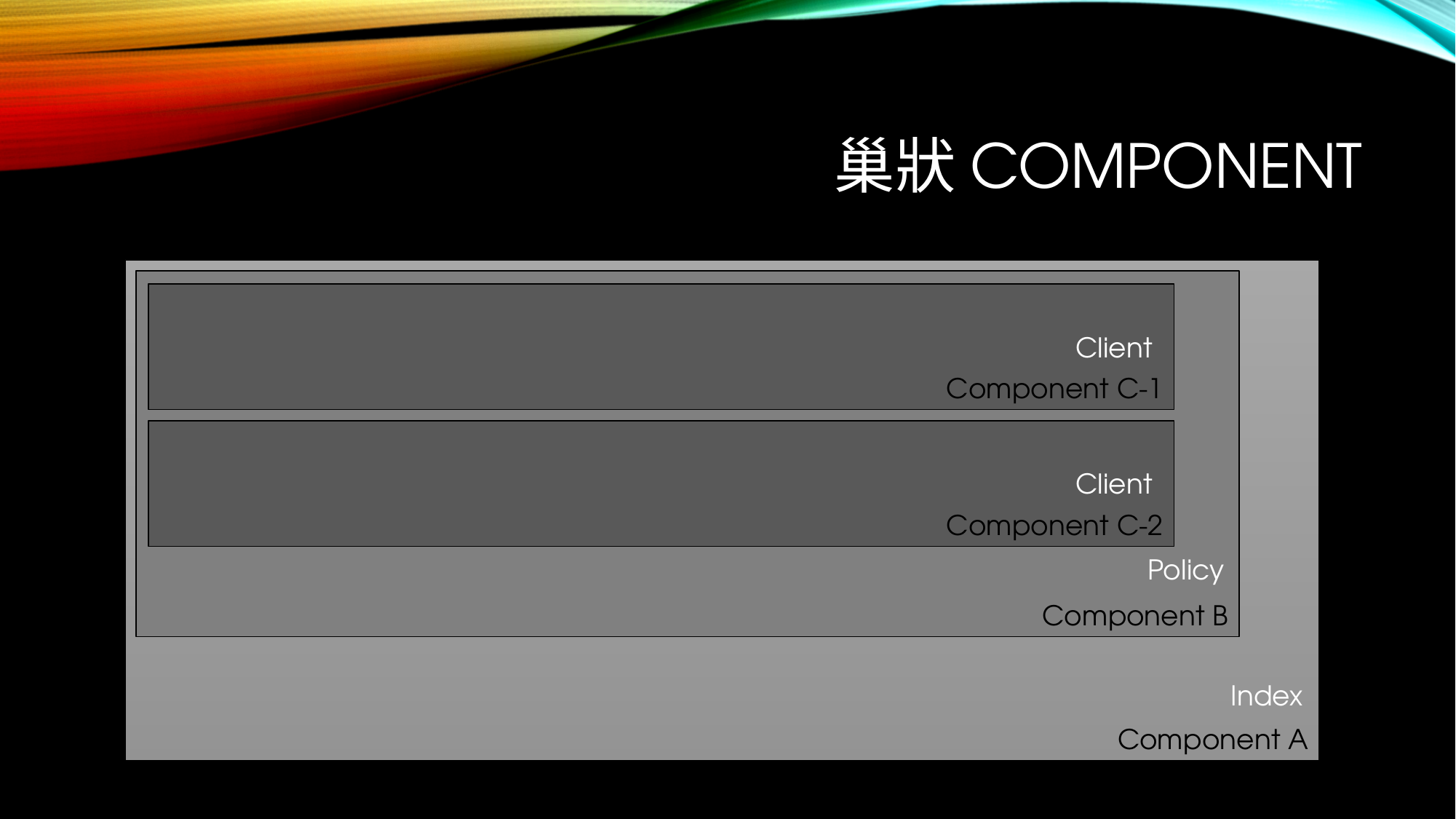

# 巢狀Component
Component A
Component B
Component C-1
Client
Component C-2
Client
Policy
Index